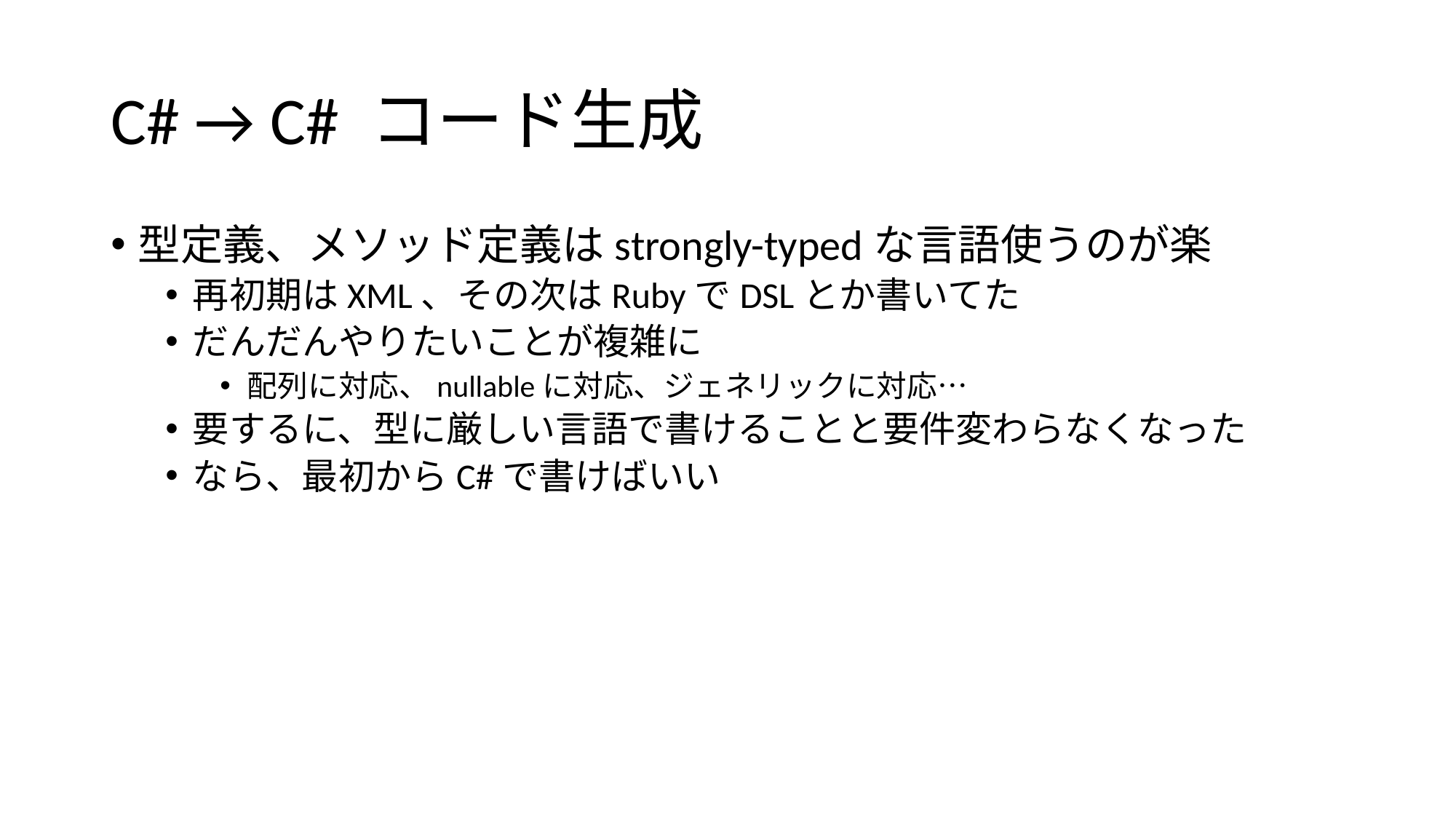

# C# → C# コード生成
型定義、メソッド定義はstrongly-typedな言語使うのが楽
再初期はXML、その次はRubyでDSLとか書いてた
だんだんやりたいことが複雑に
配列に対応、nullableに対応、ジェネリックに対応…
要するに、型に厳しい言語で書けることと要件変わらなくなった
なら、最初からC#で書けばいい